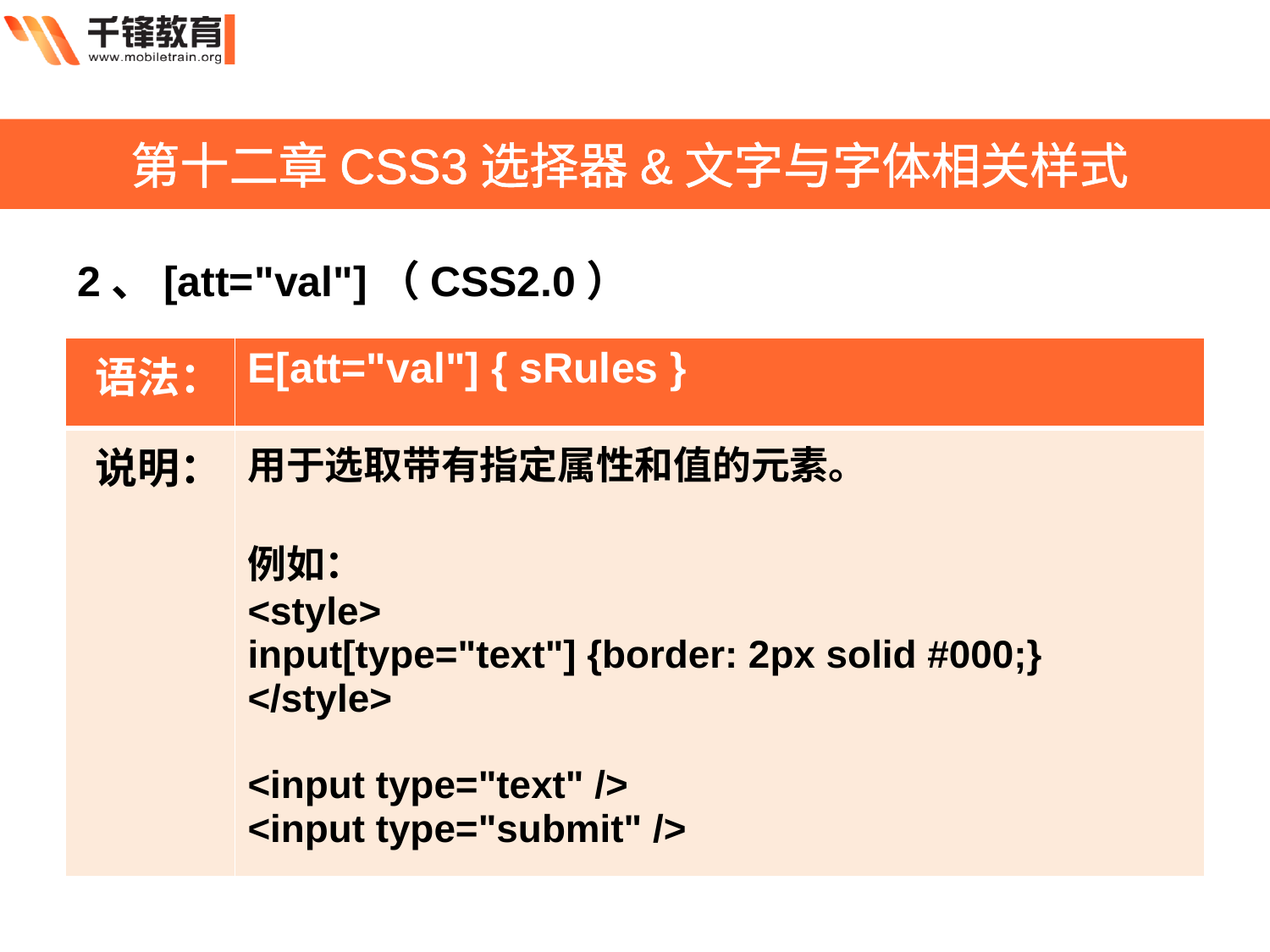

第十二章CSS3选择器&文字与字体相关样式
2、[att="val"]（CSS2.0）

| 语法： | E[att="val"] { sRules } |
| --- | --- |
| 说明： | 用于选取带有指定属性和值的元素。 例如： <style> input[type="text"] {border: 2px solid #000;} </style> <input type="text" /> <input type="submit" /> |